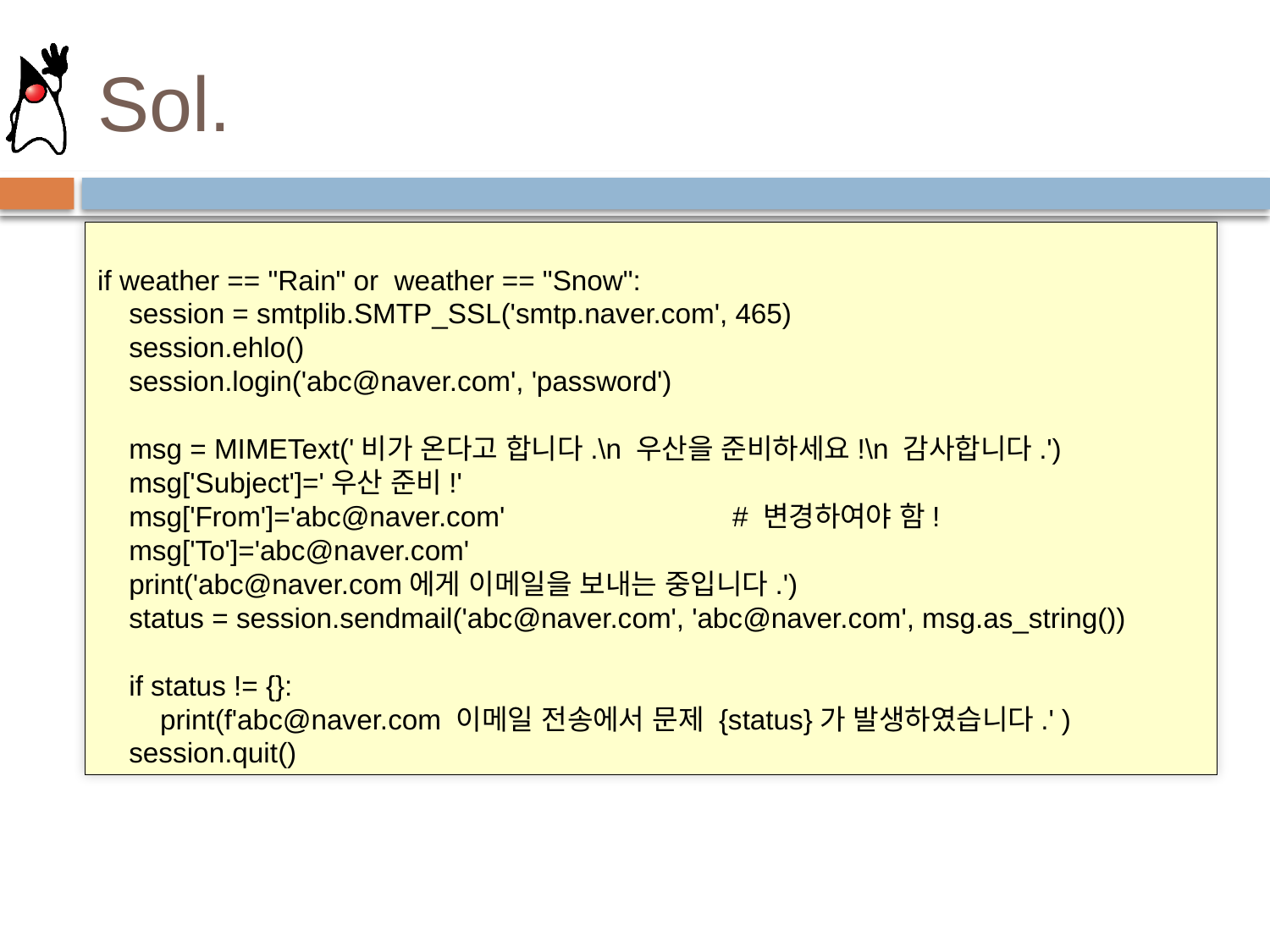

# Sol.

if weather == "Rain" or  weather == "Snow":
    session = smtplib.SMTP_SSL('smtp.naver.com', 465)
    session.ehlo()
    session.login('abc@naver.com', 'password')

    msg = MIMEText('비가 온다고 합니다.\n 우산을 준비하세요!\n 감사합니다.')
    msg['Subject']='우산 준비!'
    msg['From']='abc@naver.com'		# 변경하여야 함!
    msg['To']='abc@naver.com'
    print('abc@naver.com에게 이메일을 보내는 중입니다.')
    status = session.sendmail('abc@naver.com', 'abc@naver.com', msg.as_string())

    if status != {}:
        print(f'abc@naver.com 이메일 전송에서 문제 {status}가 발생하였습니다.' )
    session.quit()